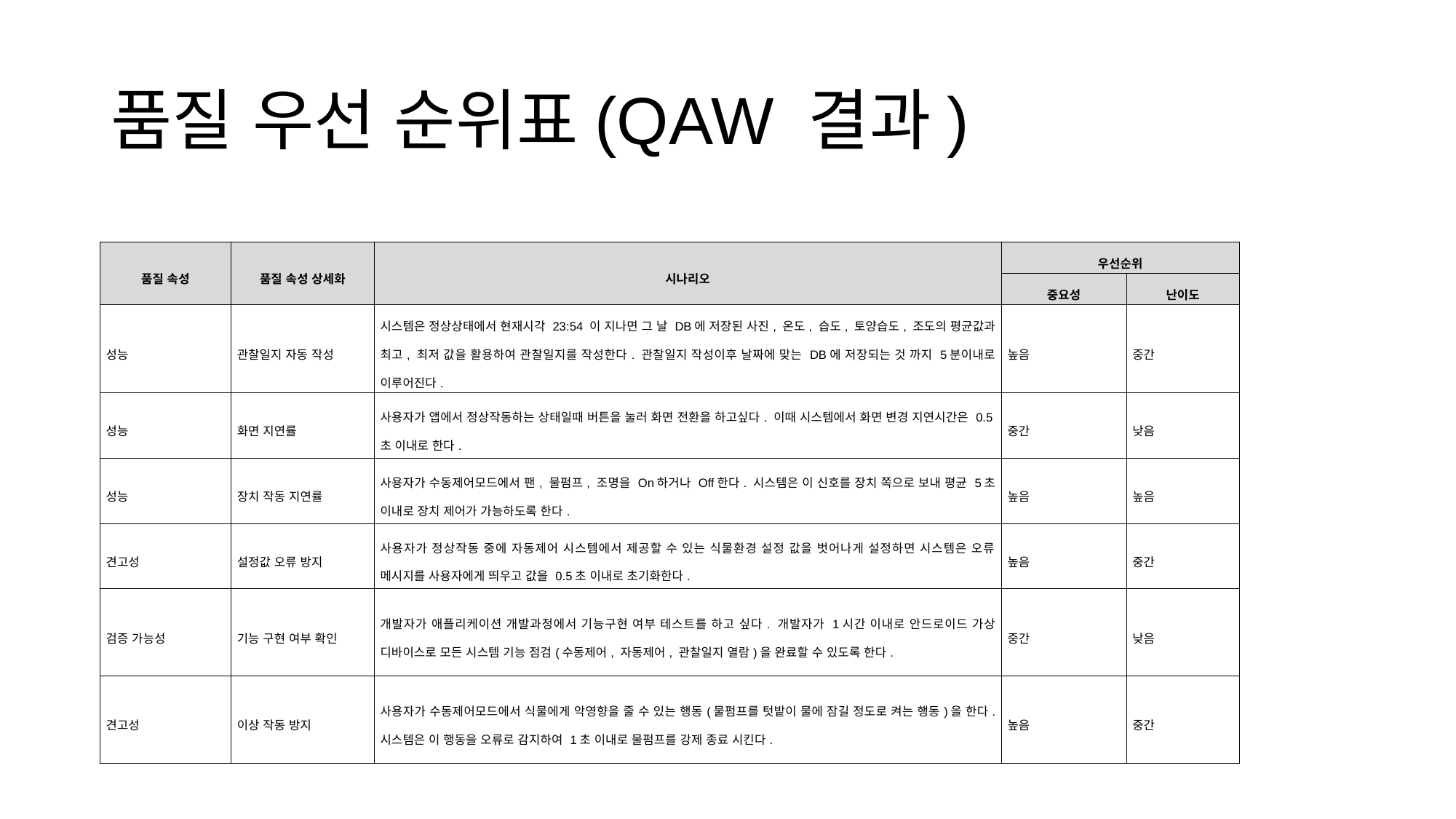

# 품질 우선 순위표(QAW 결과)

| 품질 속성 | 품질 속성 상세화 | 시나리오 | 우선순위 |  |
| --- | --- | --- | --- | --- |
|  |  |  | 중요성 | 난이도 |
| 성능 | 관찰일지 자동 작성 | 시스템은 정상상태에서 현재시각 23:54 이 지나면 그 날 DB에 저장된 사진, 온도, 습도, 토양습도, 조도의 평균값과 최고, 최저 값을 활용하여 관찰일지를 작성한다. 관찰일지 작성이후 날짜에 맞는 DB에 저장되는 것 까지 5분이내로 이루어진다. | 높음 | 중간 |
| 성능 | 화면 지연률 | 사용자가 앱에서 정상작동하는 상태일때 버튼을 눌러 화면 전환을 하고싶다. 이때 시스템에서 화면 변경 지연시간은 0.5초 이내로 한다. | 중간 | 낮음 |
| 성능 | 장치 작동 지연률 | 사용자가 수동제어모드에서 팬, 물펌프, 조명을 On하거나 Off한다. 시스템은 이 신호를 장치 쪽으로 보내 평균 5초 이내로 장치 제어가 가능하도록 한다. | 높음 | 높음 |
| 견고성 | 설정값 오류 방지 | 사용자가 정상작동 중에 자동제어 시스템에서 제공할 수 있는 식물환경 설정 값을 벗어나게 설정하면 시스템은 오류 메시지를 사용자에게 띄우고 값을 0.5초 이내로 초기화한다. | 높음 | 중간 |
| 검증 가능성 | 기능 구현 여부 확인 | 개발자가 애플리케이션 개발과정에서 기능구현 여부 테스트를 하고 싶다. 개발자가 1시간 이내로 안드로이드 가상 디바이스로 모든 시스템 기능 점검(수동제어, 자동제어, 관찰일지 열람)을 완료할 수 있도록 한다. | 중간 | 낮음 |
| 견고성 | 이상 작동 방지 | 사용자가 수동제어모드에서 식물에게 악영향을 줄 수 있는 행동(물펌프를 텃밭이 물에 잠길 정도로 켜는 행동)을 한다. 시스템은 이 행동을 오류로 감지하여 1초 이내로 물펌프를 강제 종료 시킨다. | 높음 | 중간 |